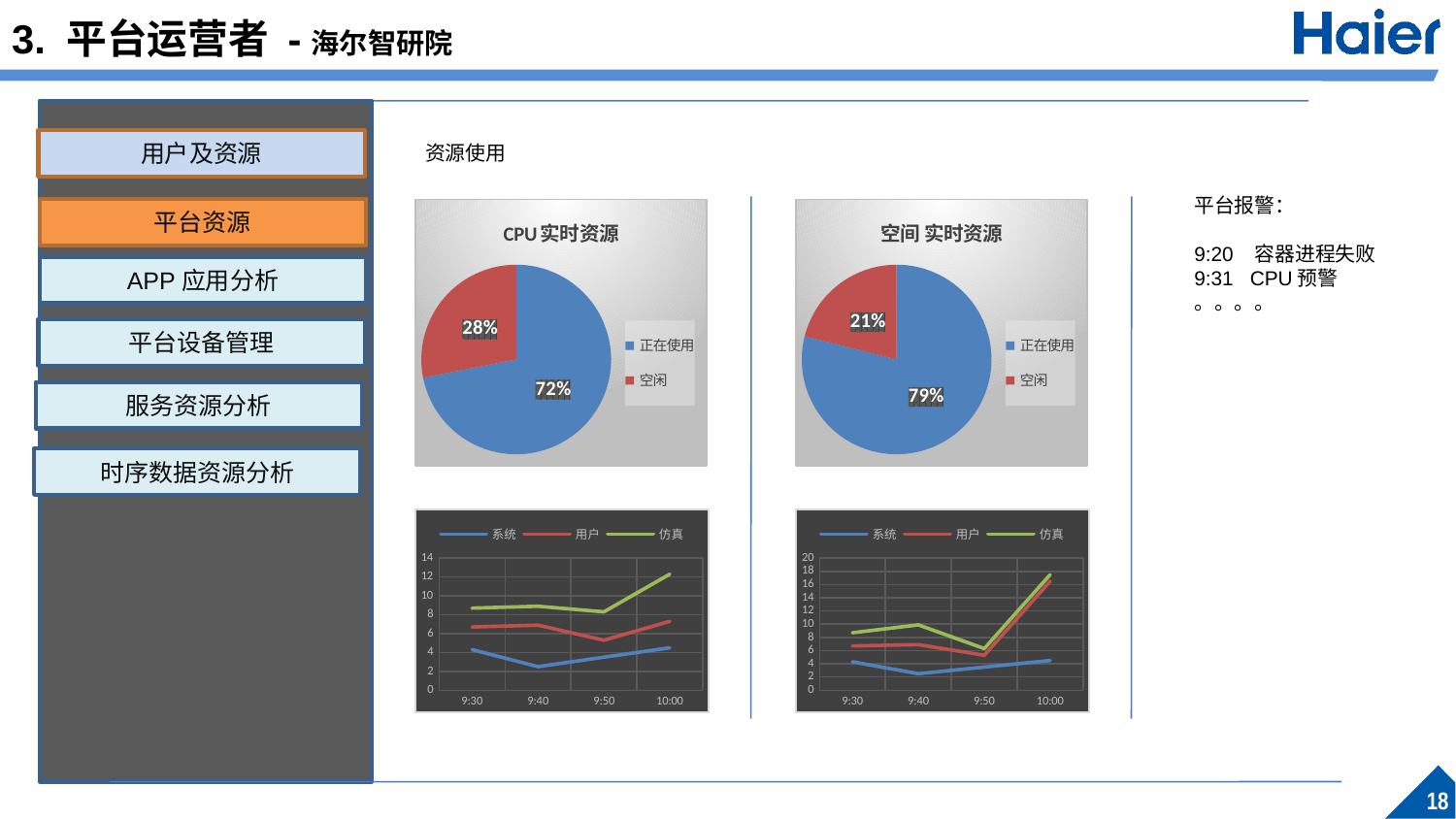

3. 平台运营者 -海尔智研院

用户及资源
资源使用
平台报警：

9:20   容器进程失败
9:31   CPU预警
。。。。

平台资源

### Chart: CPU实时资源

| Category | 使用率 |
|---|---|
| 正在使用 | 8.2 |
| 空闲 | 3.2 |

### Chart: 空间 实时资源

| Category | 使用率 |
|---|---|
| 正在使用 | 12.0 |
| 空闲 | 3.2 |
APP应用分析
平台设备管理
服务资源分析
时序数据资源分析

### Chart

| Category | 系统 | 用户 | 仿真 |
|---|---|---|---|
| 0.395833333333333 | 4.3 | 2.4 | 2.0 |
| 0.402777777777778 | 2.5 | 4.4 | 2.0 |
| 0.409722222222222 | 3.5 | 1.8 | 3.0 |
| 0.416666666666667 | 4.5 | 2.8 | 5.0 |

### Chart

| Category | 系统 | 用户 | 仿真 |
|---|---|---|---|
| 0.395833333333333 | 4.3 | 2.4 | 2.0 |
| 0.402777777777778 | 2.5 | 4.4 | 3.0 |
| 0.409722222222222 | 3.5 | 1.8 | 1.0 |
| 0.416666666666667 | 4.5 | 12.0 | 1.0 |